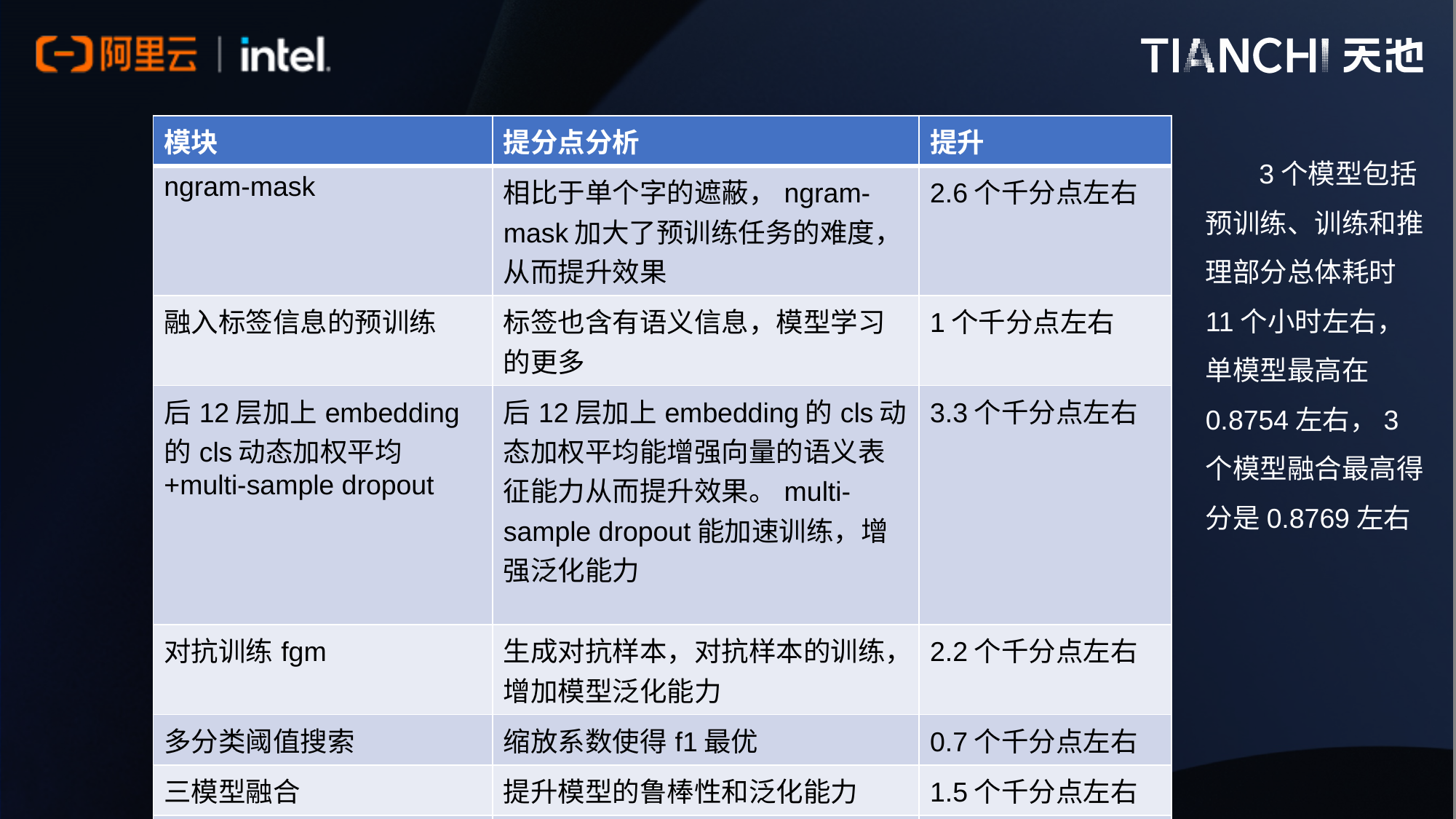

| 模块 | 提分点分析 | 提升 |
| --- | --- | --- |
| ngram-mask | 相比于单个字的遮蔽，ngram-mask加大了预训练任务的难度，从而提升效果 | 2.6个千分点左右 |
| 融入标签信息的预训练 | 标签也含有语义信息，模型学习的更多 | 1个千分点左右 |
| 后12层加上embedding的cls动态加权平均+multi-sample dropout | 后12层加上embedding的cls动态加权平均能增强向量的语义表征能力从而提升效果。multi-sample dropout能加速训练，增强泛化能力 | 3.3个千分点左右 |
| 对抗训练fgm | 生成对抗样本，对抗样本的训练，增加模型泛化能力 | 2.2个千分点左右 |
| 多分类阈值搜索 | 缩放系数使得f1最优 | 0.7个千分点左右 |
| 三模型融合 | 提升模型的鲁棒性和泛化能力 | 1.5个千分点左右 |
| 动态pad和预训练混合精度训练和每折使用不同的随机数种子 | 提升模型训练速度，不同的随机数种子加大了模型的差异，提升融合的效果 |  |
       3个模型包括预训练、训练和推理部分总体耗时11个小时左右，单模型最高在0.8754左右，3个模型融合最高得分是0.8769左右